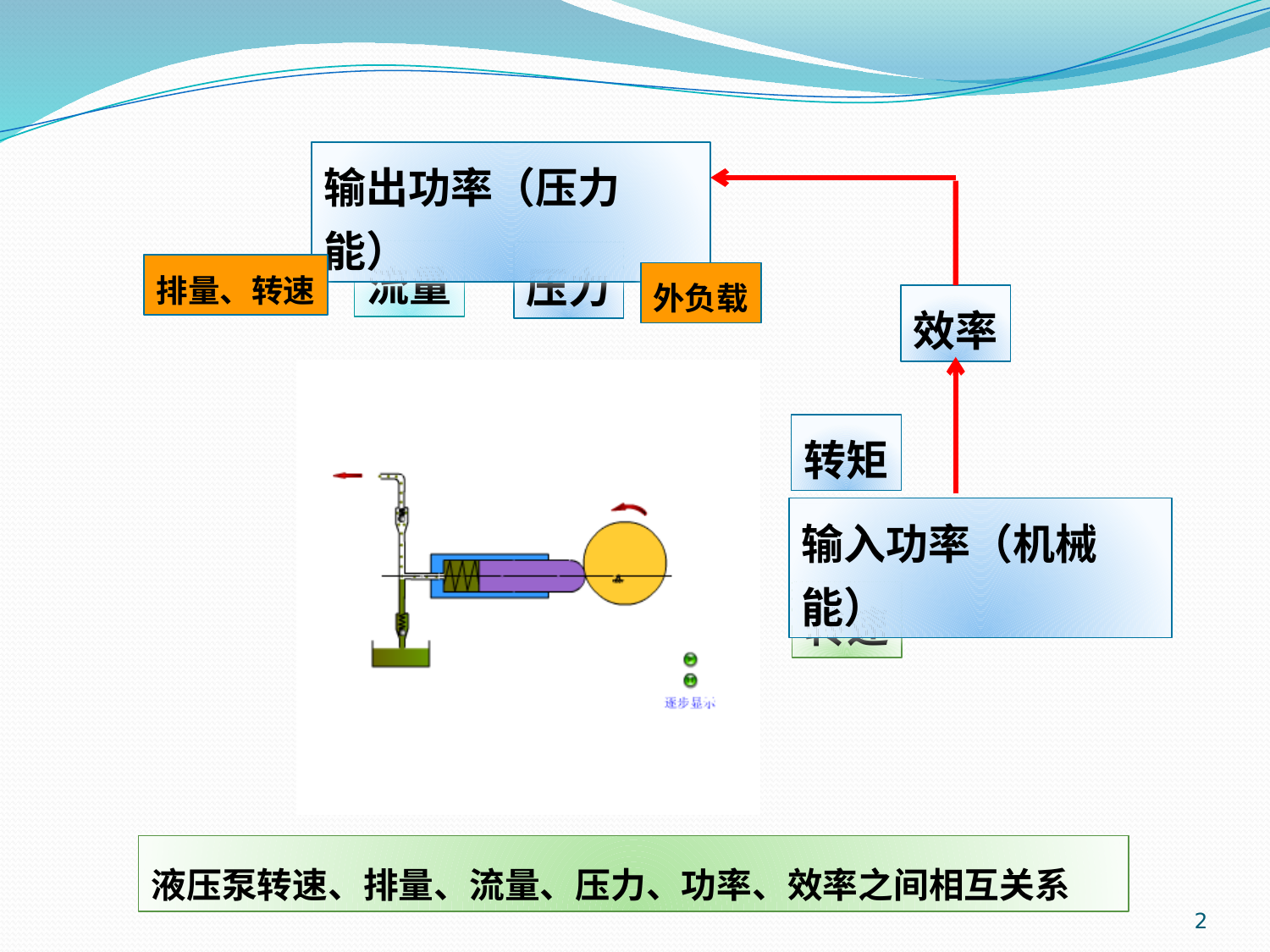

输出功率（压力能）
流量
压力
排量、转速
外负载
效率
转矩
输入功率（机械能）
转速
液压泵转速、排量、流量、压力、功率、效率之间相互关系
2